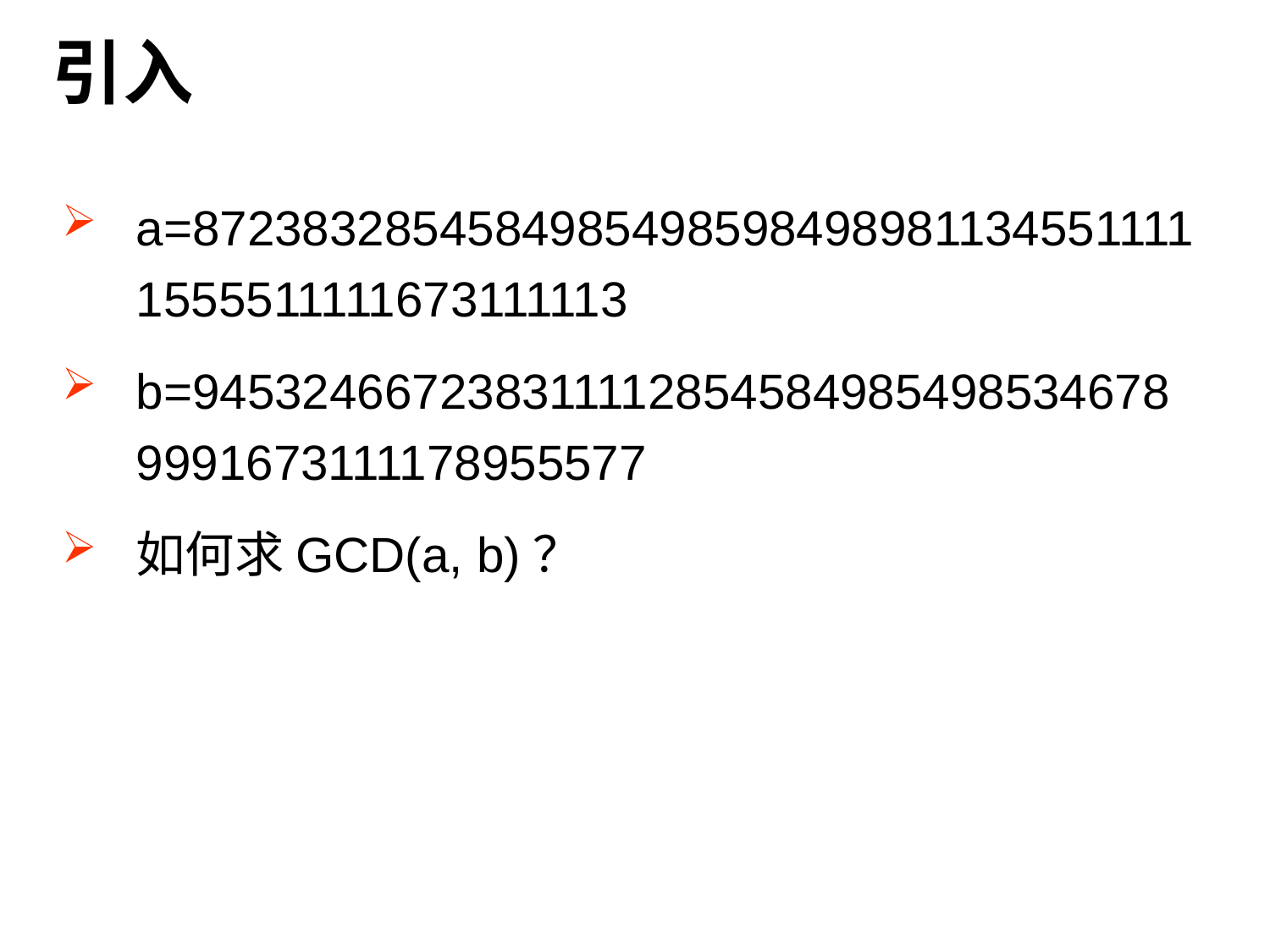

# 引入
a=87238328545849854985984989811345511111555511111673111113
b=9453246672383111128545849854985346789991673111178955577
如何求GCD(a, b)？
9